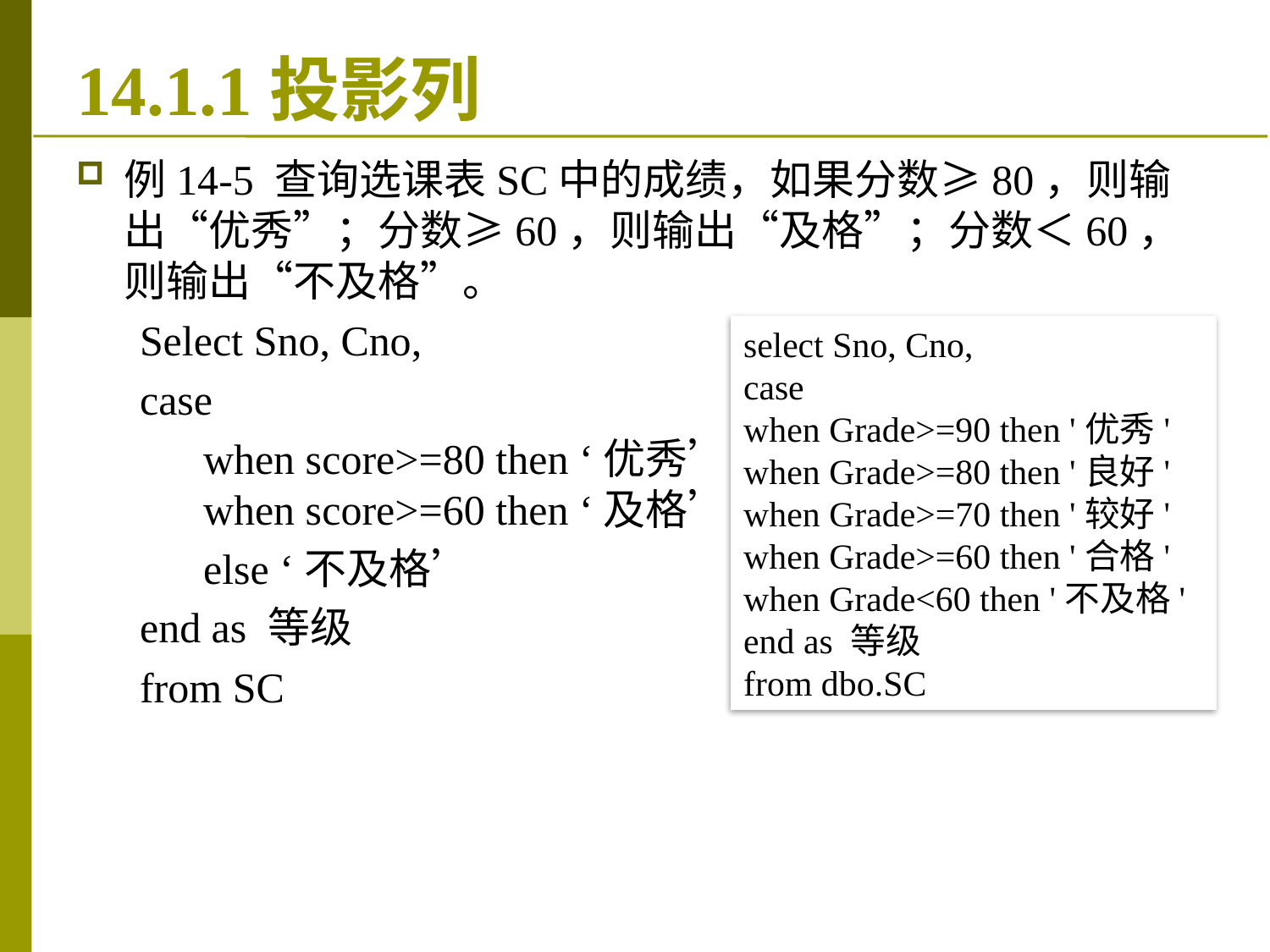

# 14.1.1投影列
例14‑5 查询选课表SC中的成绩，如果分数≥80，则输出“优秀”；分数≥60，则输出“及格”；分数＜60，则输出“不及格”。
      Select Sno, Cno,
      case
	when score>=80 then ‘优秀’
     	when score>=60 then ‘及格’
	else ‘不及格’
      end as 等级
      from SC

select Sno, Cno,
case
when Grade>=90 then '优秀'
when Grade>=80 then '良好'
when Grade>=70 then '较好'
when Grade>=60 then '合格'
when Grade<60 then '不及格'
end as 等级
from dbo.SC